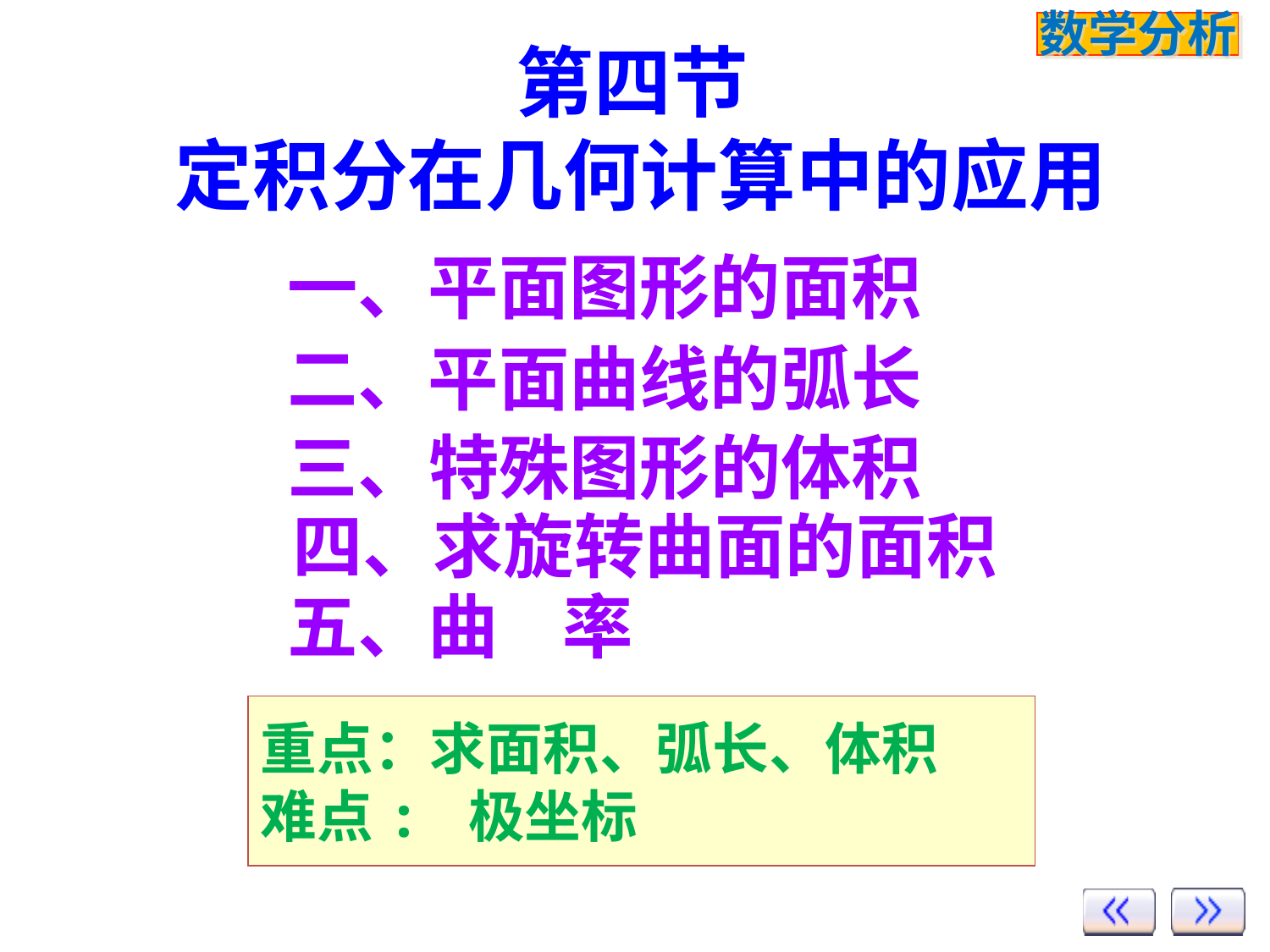

# 第四节 定积分在几何计算中的应用
一、平面图形的面积
二、平面曲线的弧长
三、特殊图形的体积
四、求旋转曲面的面积
五、曲    率
重点：求面积、弧长、体积
难点: 极坐标